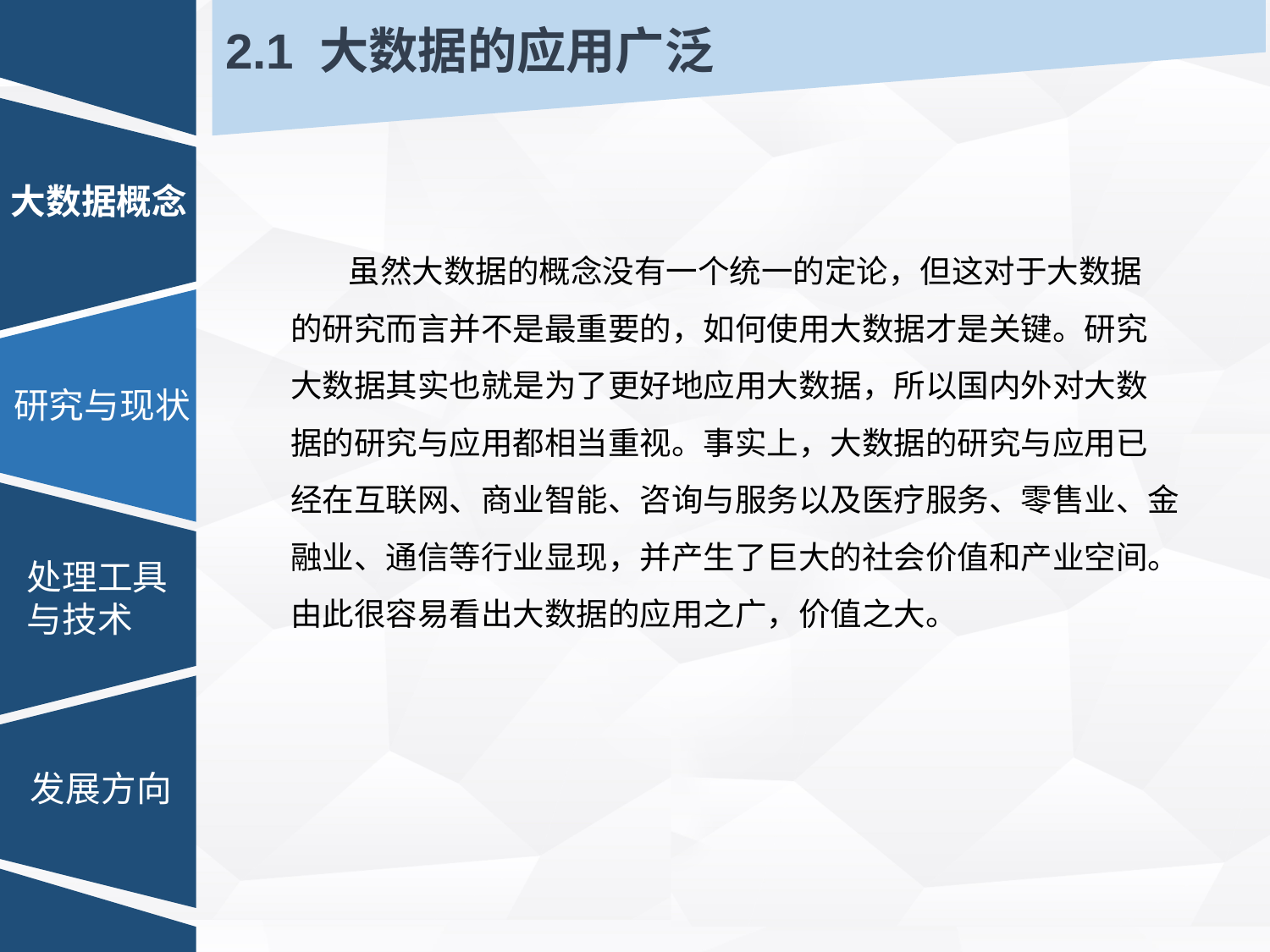

2.1 大数据的应用广泛

大数据概念
研究意义
       虽然大数据的概念没有一个统一的定论，但这对于大数据
的研究而言并不是最重要的，如何使用大数据才是关键。研究
大数据其实也就是为了更好地应用大数据，所以国内外对大数
据的研究与应用都相当重视。事实上，大数据的研究与应用已
经在互联网、商业智能、咨询与服务以及医疗服务、零售业、金
融业、通信等行业显现，并产生了巨大的社会价值和产业空间。
由此很容易看出大数据的应用之广，价值之大。

研究与现状
项介绍

处理工具
与技术

发展方向